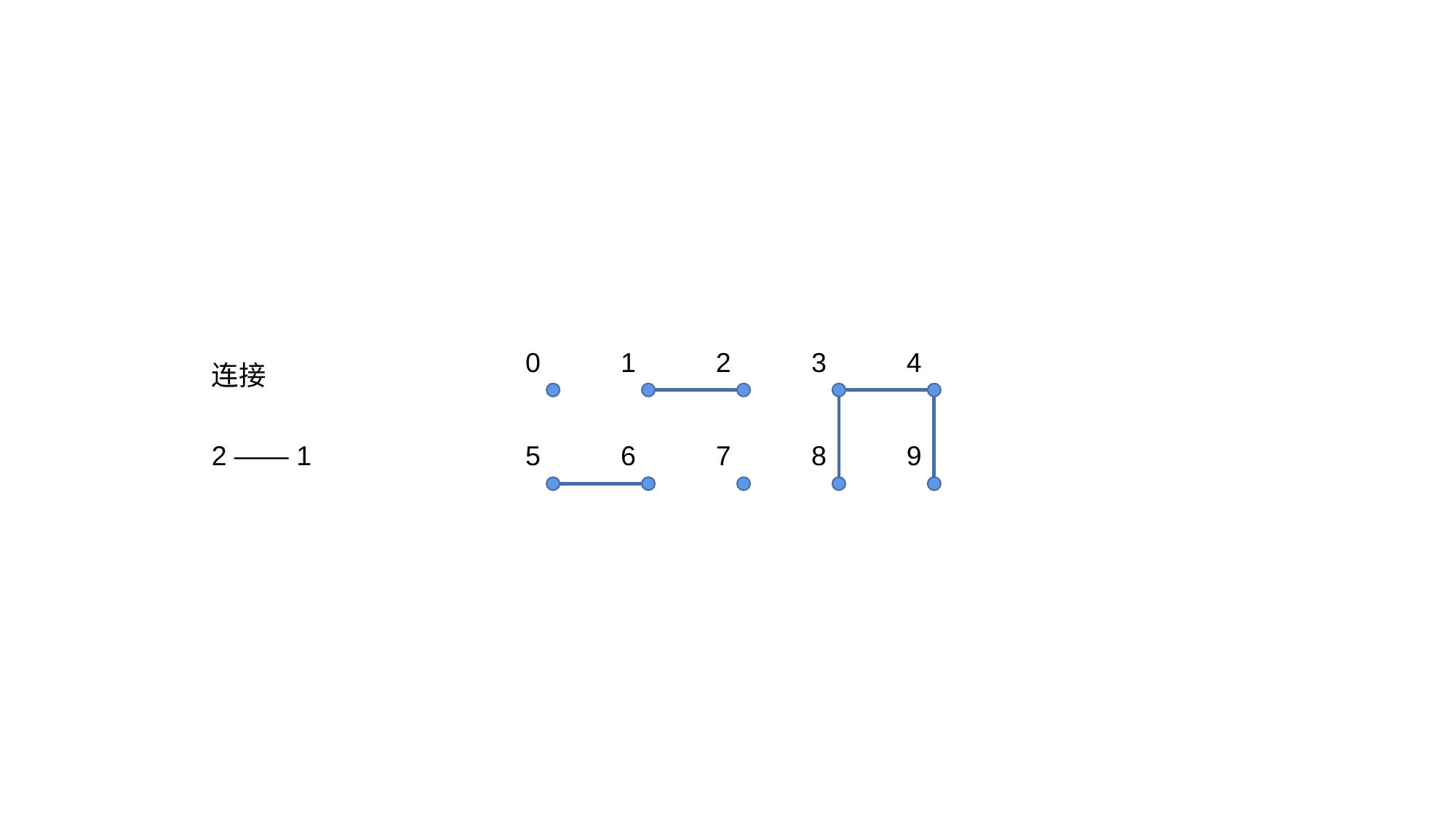

0

1

2

3

4

连接
2 —— 1
5

6

7

8

9